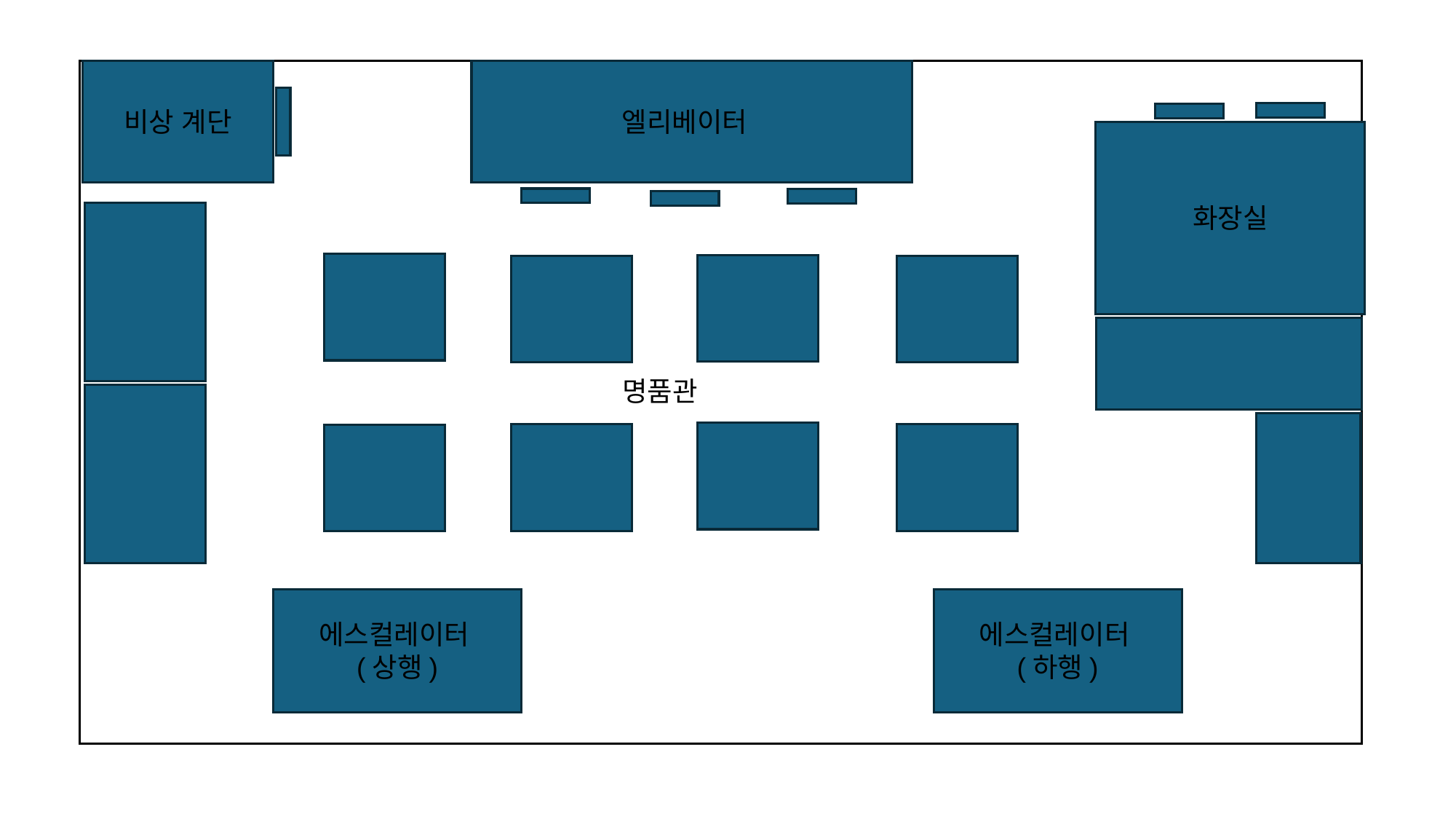

비상 계단
엘리베이터

화장실

명품관

에스컬레이터(상행)
에스컬레이터(하행)